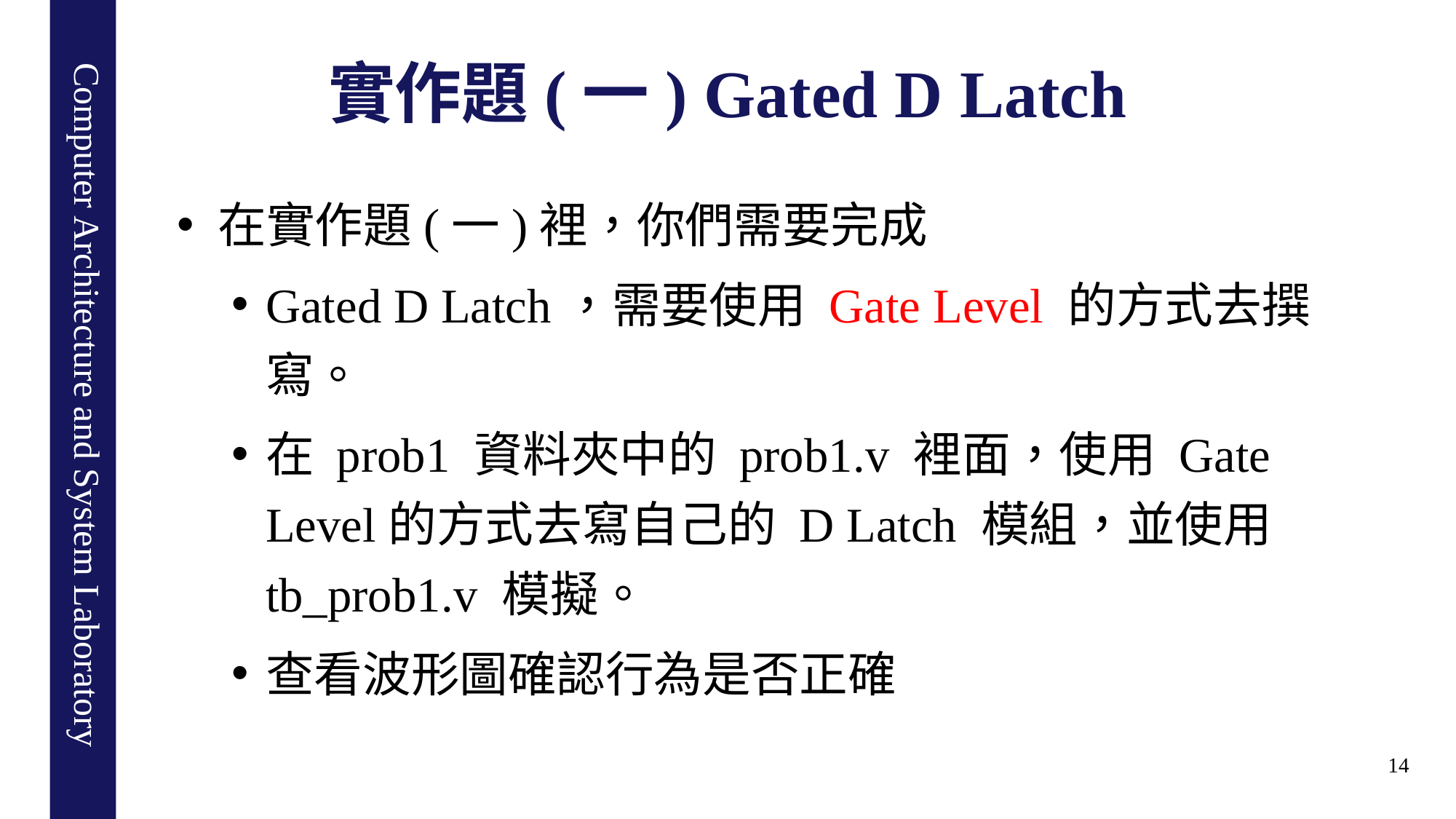

# 實作題(一) Gated D Latch
在實作題(一)裡，你們需要完成
Gated D Latch，需要使用 Gate Level 的方式去撰寫。
在 prob1 資料夾中的 prob1.v 裡面，使用 Gate Level的方式去寫自己的 D Latch 模組，並使用tb_prob1.v 模擬。
查看波形圖確認行為是否正確
14